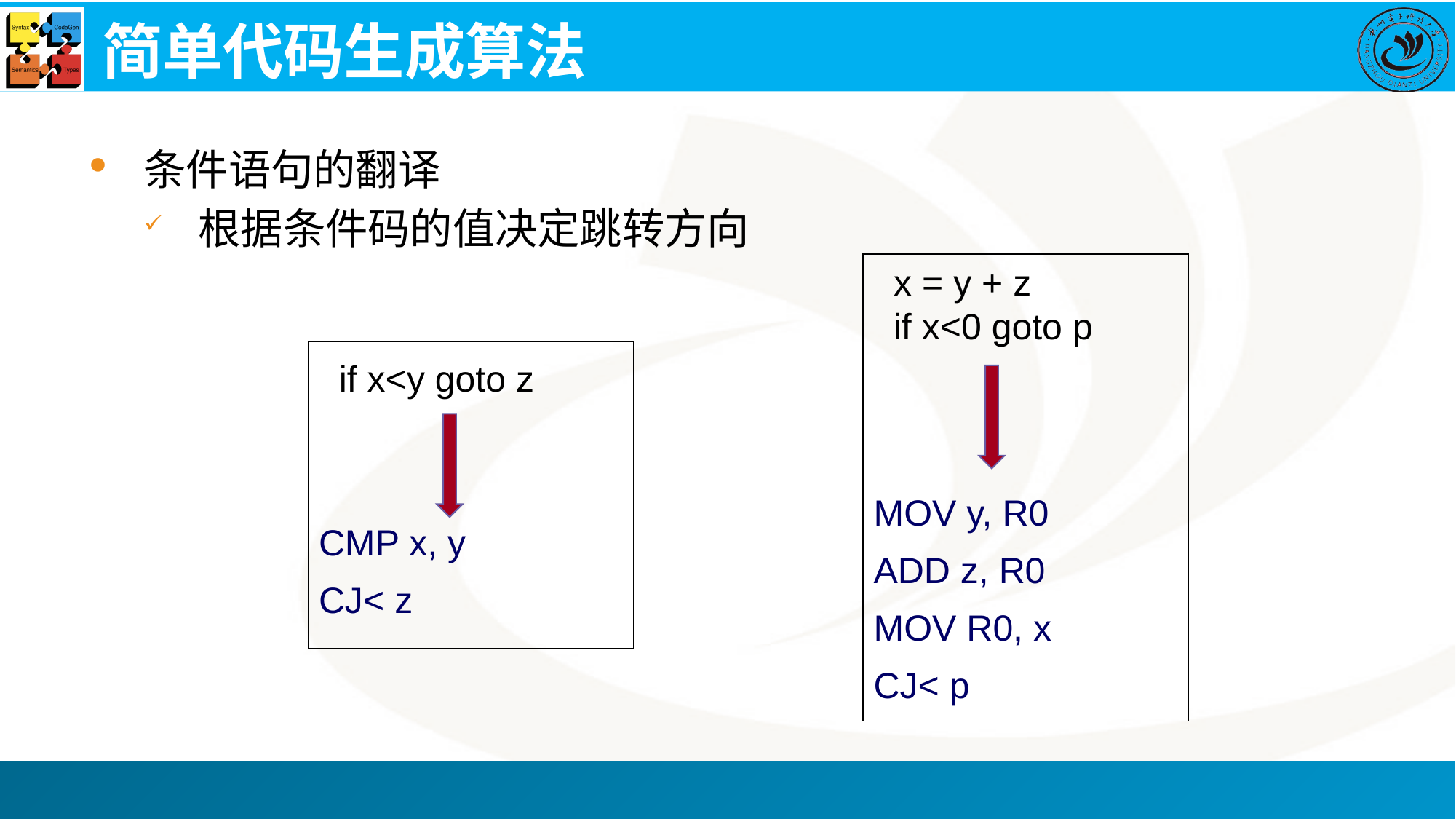

# 简单代码生成算法
条件语句的翻译
根据条件码的值决定跳转方向
x = y + z
if x<0 goto p

MOV y, R0
ADD z, R0
MOV R0, x
CJ< p

CMP x, y
CJ< z
if x<y goto z

39